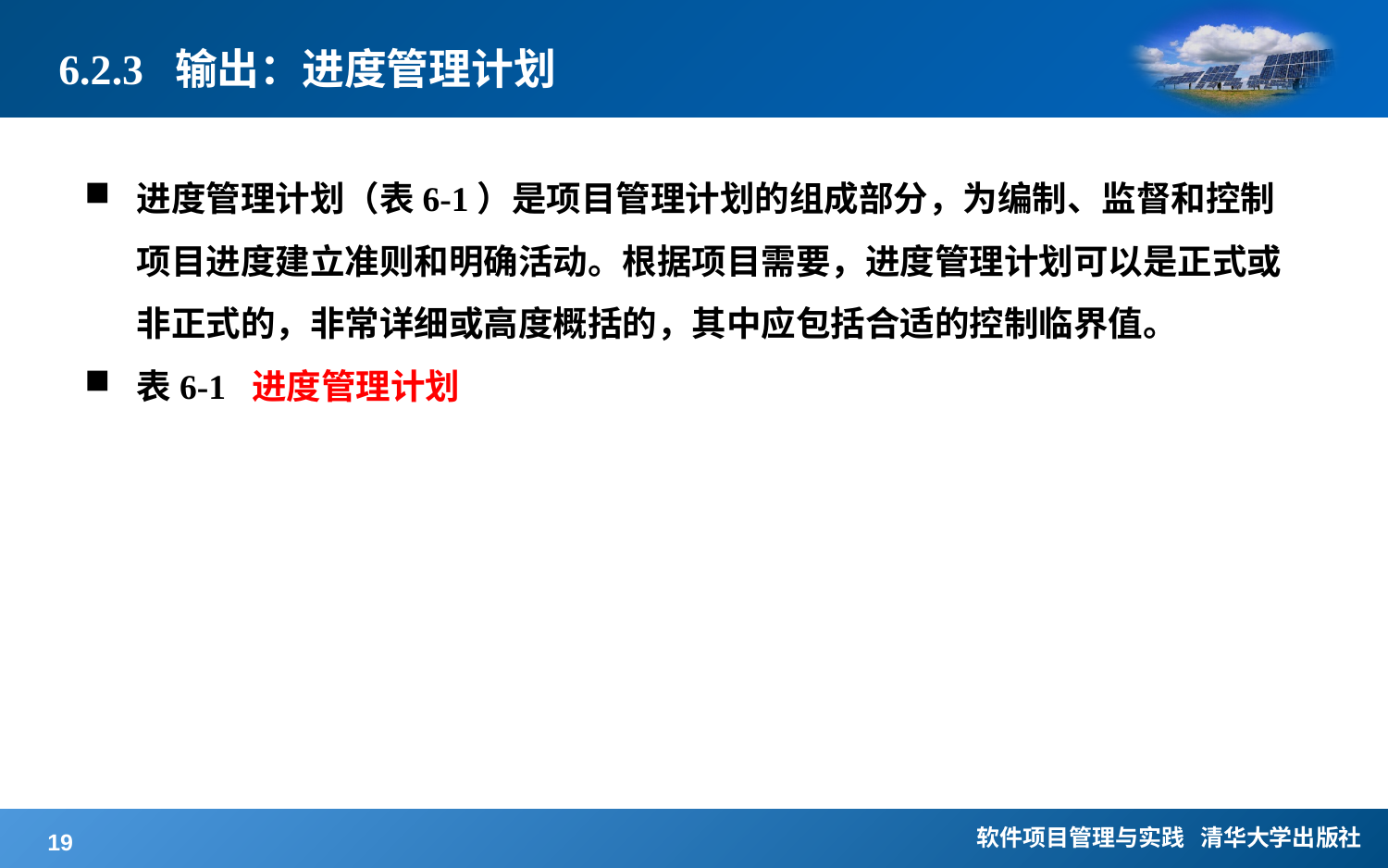

# 6.2.3  输出：进度管理计划
进度管理计划（表6-1）是项目管理计划的组成部分，为编制、监督和控制项目进度建立准则和明确活动。根据项目需要，进度管理计划可以是正式或非正式的，非常详细或高度概括的，其中应包括合适的控制临界值。
表6-1  进度管理计划